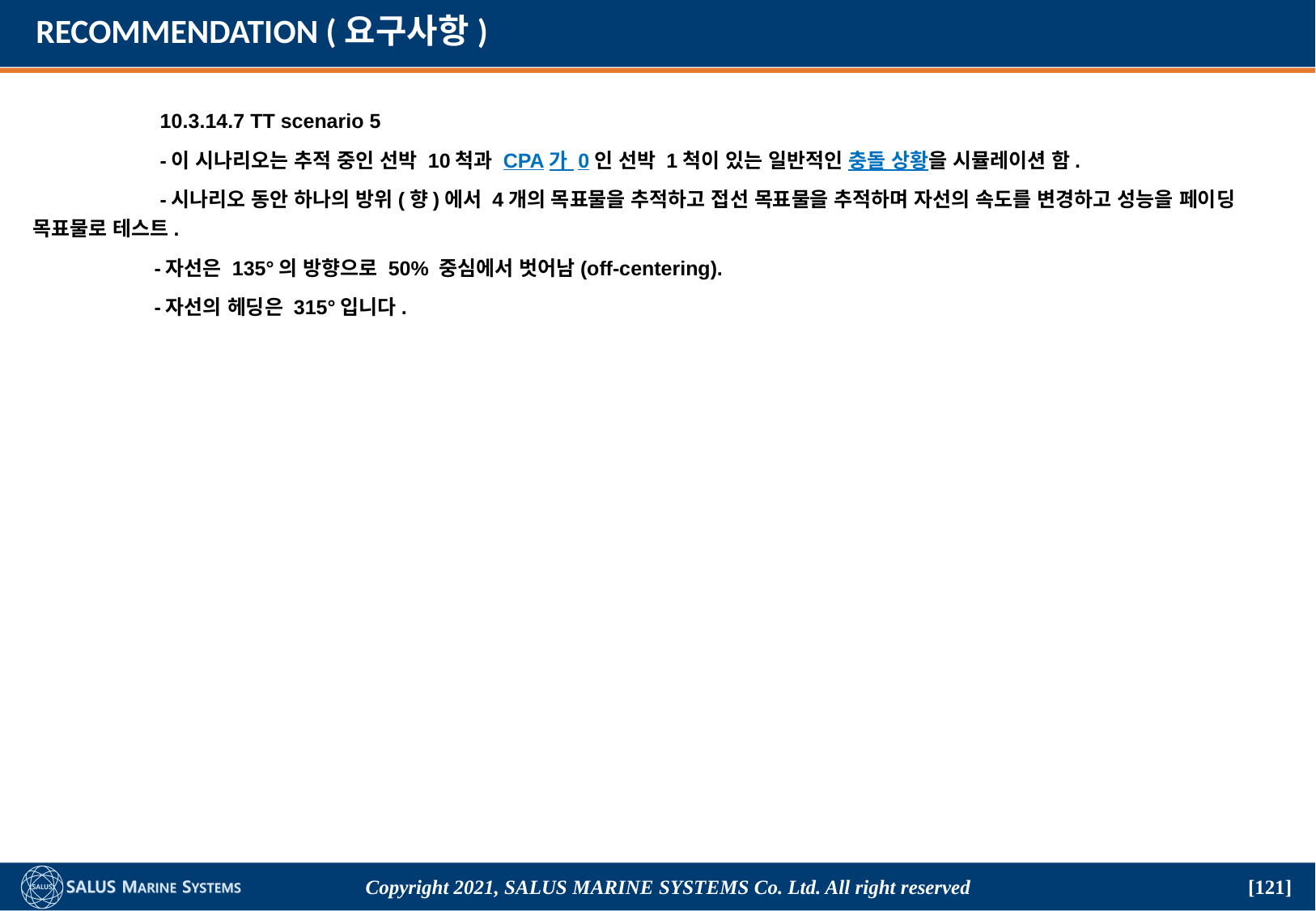

# RECOMMENDATION (요구사항)
	 10.3.14.7 TT scenario 5
	 -이 시나리오는 추적 중인 선박 10척과 CPA가 0인 선박 1척이 있는 일반적인 충돌 상황을 시뮬레이션 함.
	 -시나리오 동안 하나의 방위(향)에서 4개의 목표물을 추적하고 접선 목표물을 추적하며 자선의 속도를 변경하고 성능을 페이딩 목표물로 테스트.
 	-자선은 135°의 방향으로 50% 중심에서 벗어남(off-centering).
 	-자선의 헤딩은 315°입니다.

Copyright 2021, SALUS Marine Systems Co. Ltd. All right reserved
[121]